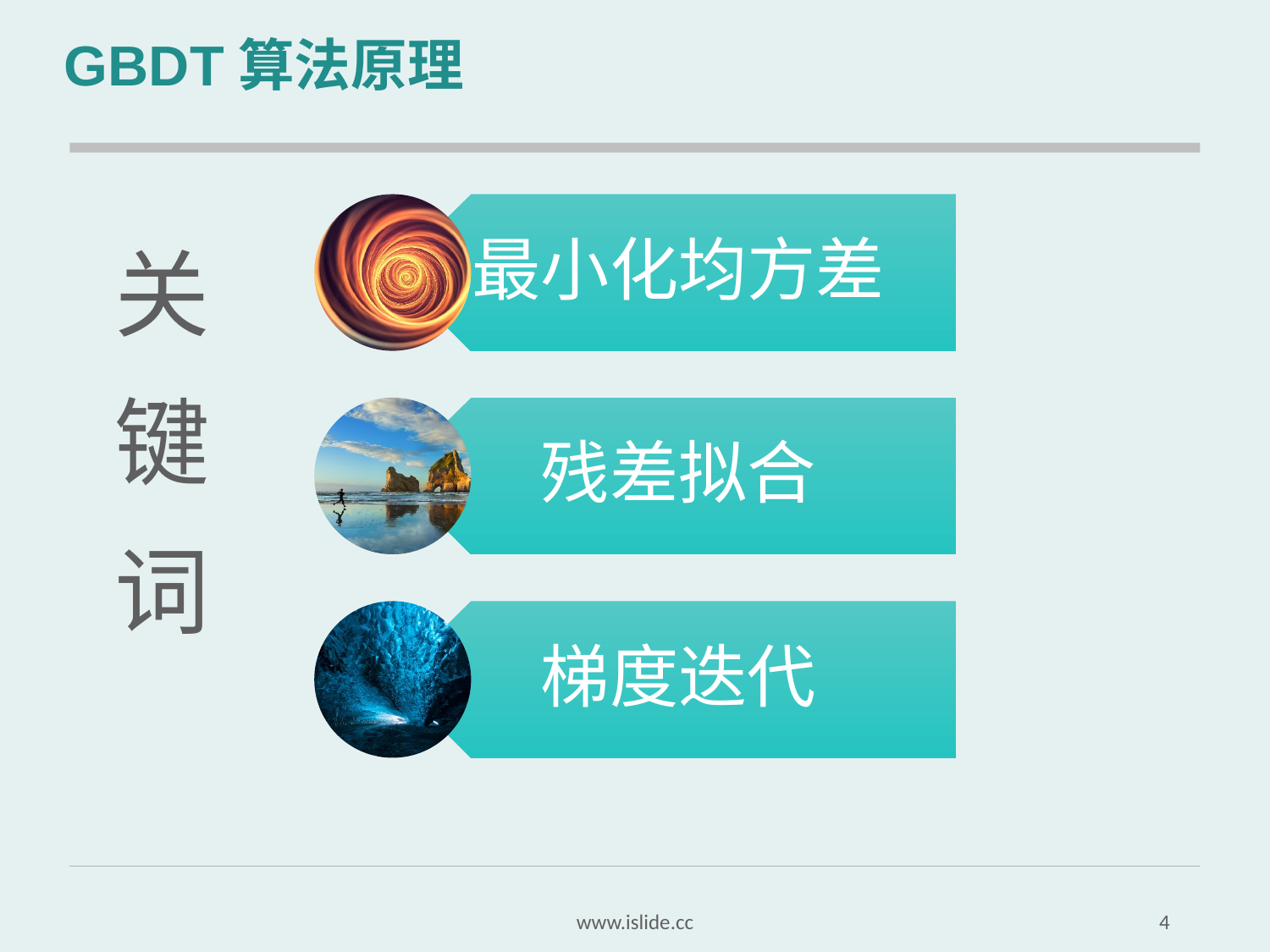

# GBDT算法原理
关键词
最小化均方差
残差拟合
梯度迭代
www.islide.cc
4